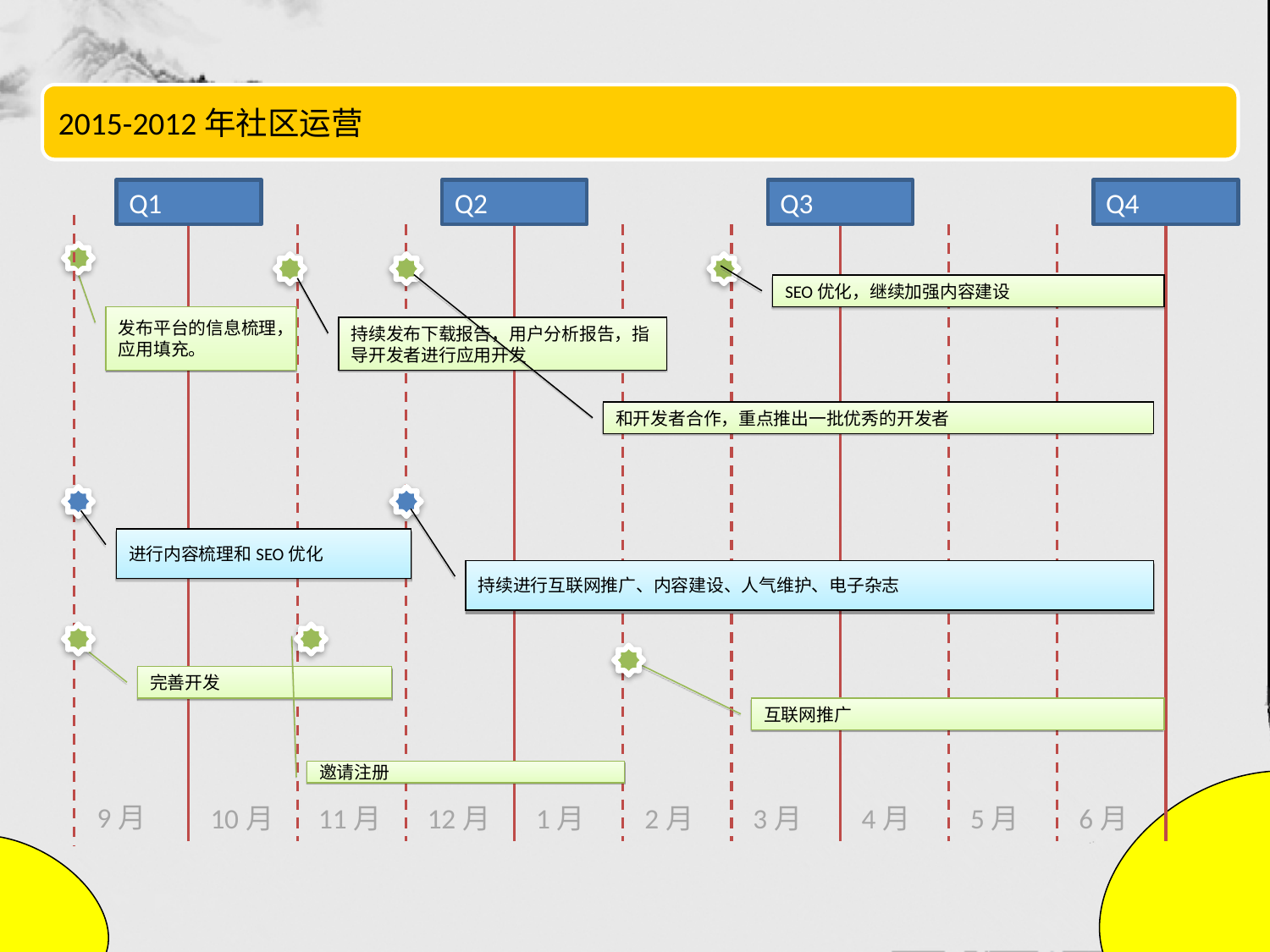

2015-2012年社区运营

Q1
Q2
Q3
Q4
10月
11月
12月
1月
2月
3月
4月
5月
6月

SEO优化，继续加强内容建设
发布平台的信息梳理，应用填充。
持续发布下载报告，用户分析报告，指导开发者进行应用开发
和开发者合作，重点推出一批优秀的开发者

进行内容梳理和SEO优化
持续进行互联网推广、内容建设、人气维护、电子杂志

完善开发
互联网推广
邀请注册

9月